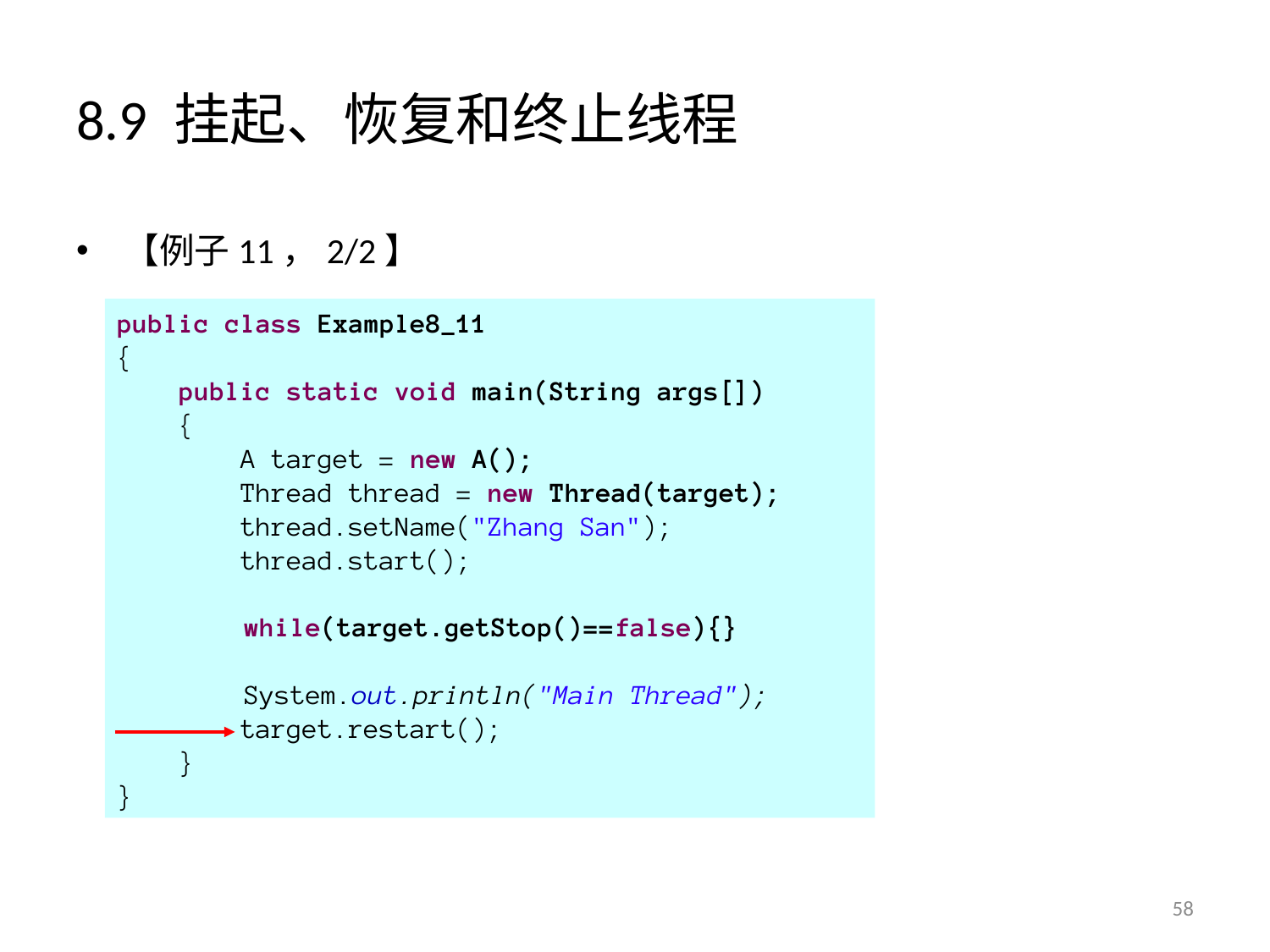

# 8.9 挂起、恢复和终止线程
【例子11，2/2】
public class Example8_11
{
    public static void main(String args[])
    {
        A target = new A();
        Thread thread = new Thread(target);
        thread.setName("Zhang San");
        thread.start();

	while(target.getStop()==false){}

	System.out.println("Main Thread");
        target.restart();
    }
}
58